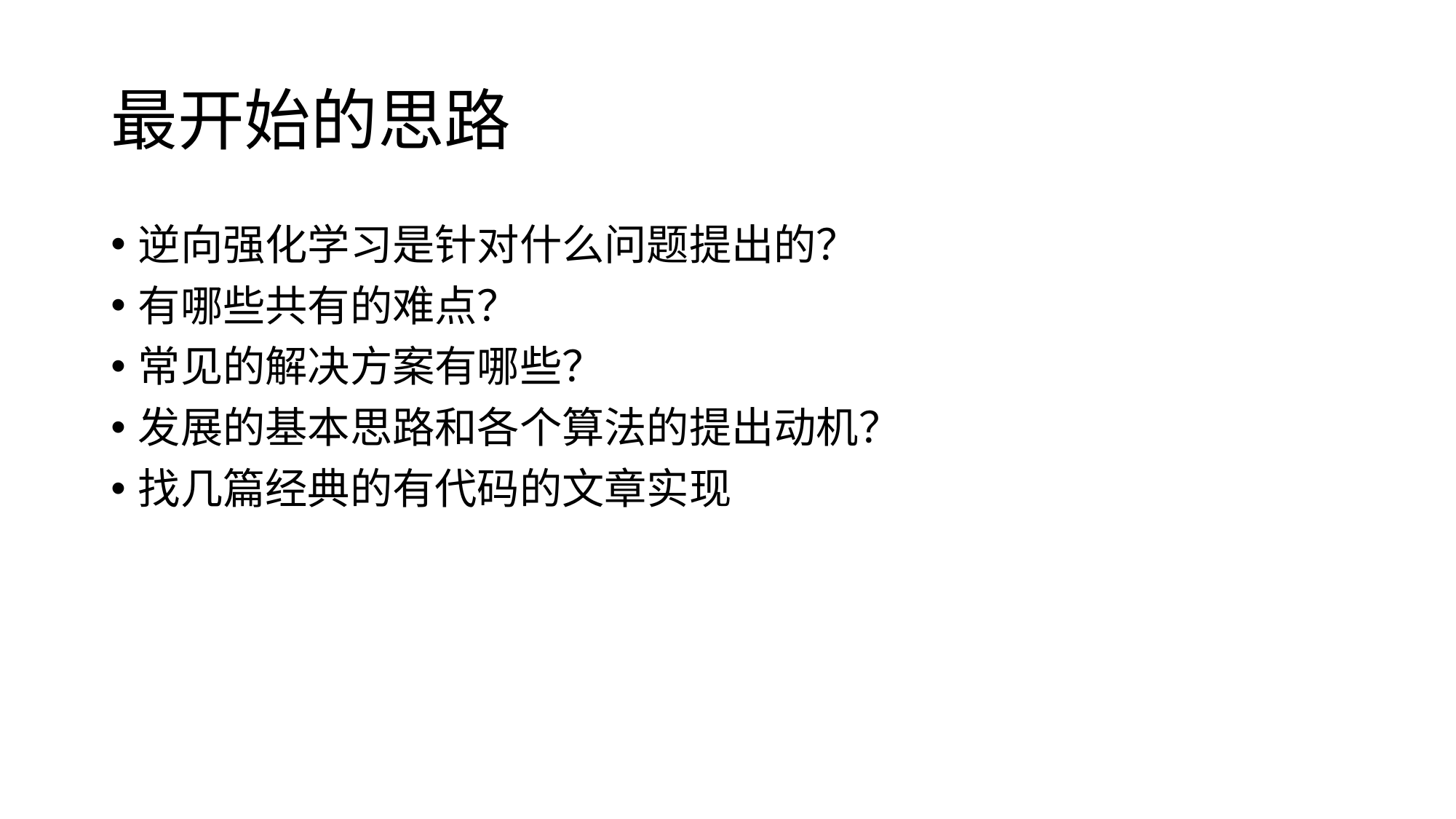

# 最开始的思路
逆向强化学习是针对什么问题提出的？
有哪些共有的难点？
常见的解决方案有哪些？
发展的基本思路和各个算法的提出动机？
找几篇经典的有代码的文章实现